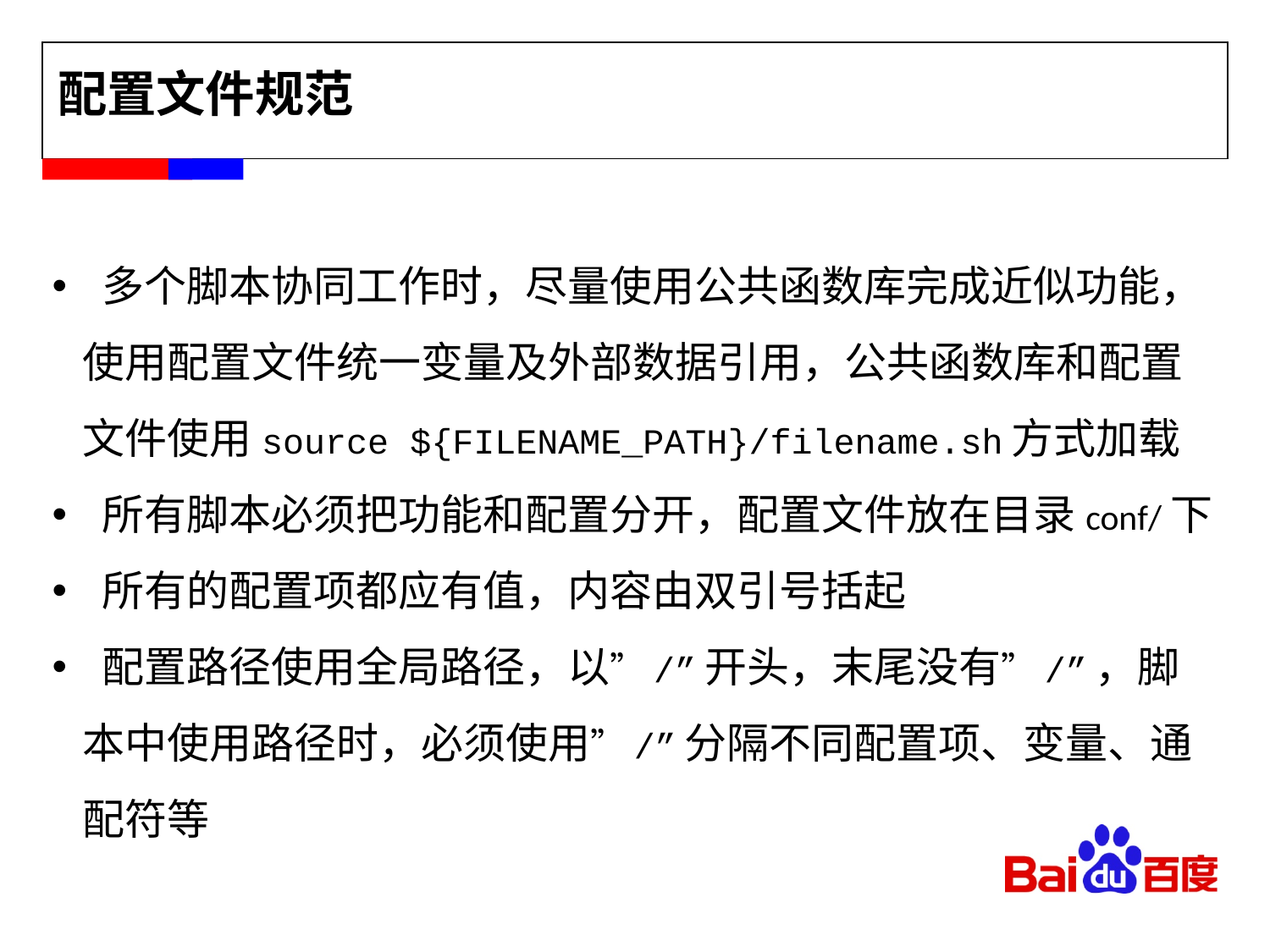

# 配置文件规范
 多个脚本协同工作时，尽量使用公共函数库完成近似功能，使用配置文件统一变量及外部数据引用，公共函数库和配置文件使用source ${FILENAME_PATH}/filename.sh方式加载
 所有脚本必须把功能和配置分开，配置文件放在目录conf/下
 所有的配置项都应有值，内容由双引号括起
 配置路径使用全局路径，以”/”开头，末尾没有”/”，脚本中使用路径时，必须使用”/”分隔不同配置项、变量、通配符等